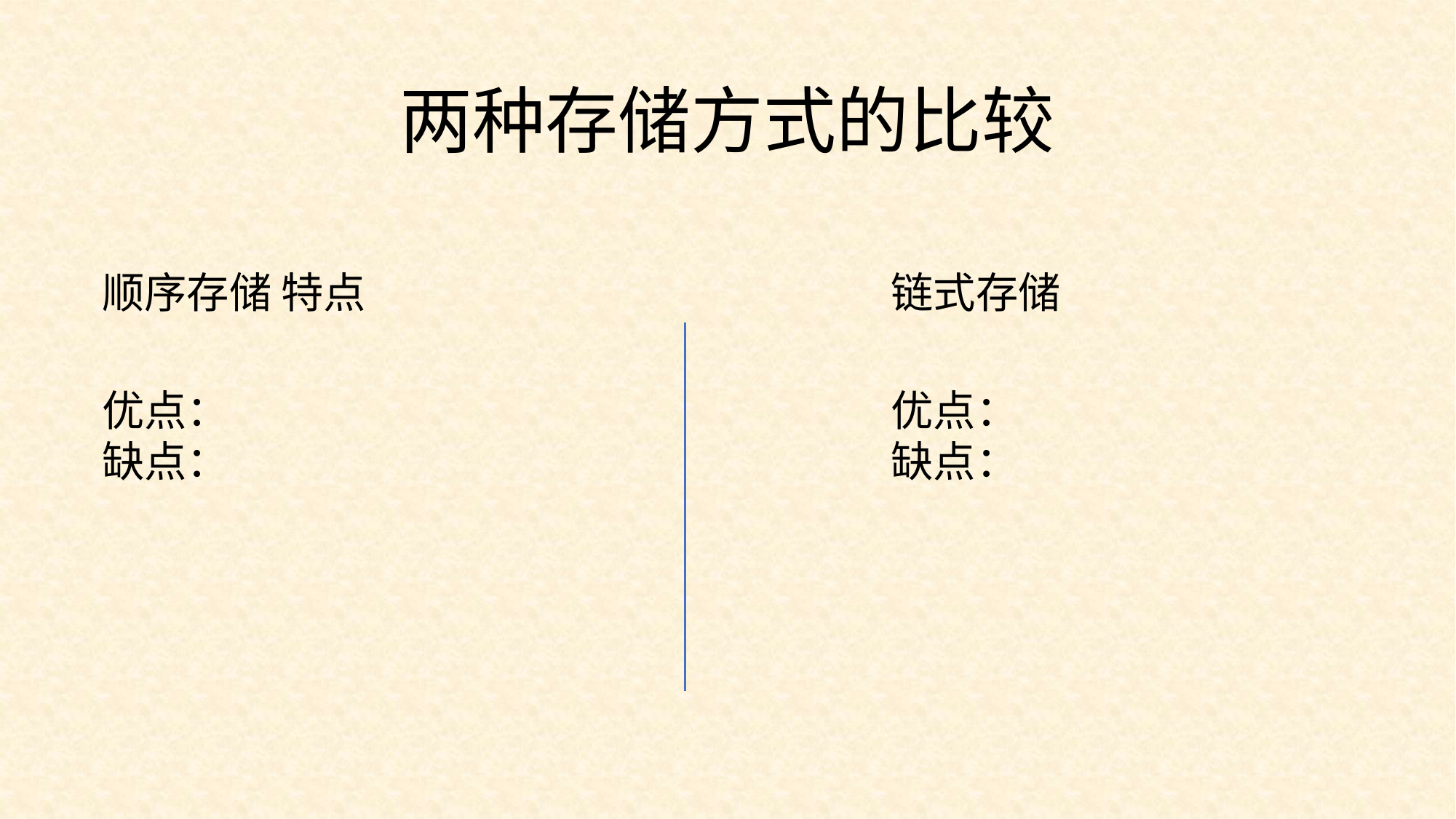

两种存储方式的比较
顺序存储 特点
链式存储
优点：
缺点：
优点：
缺点：